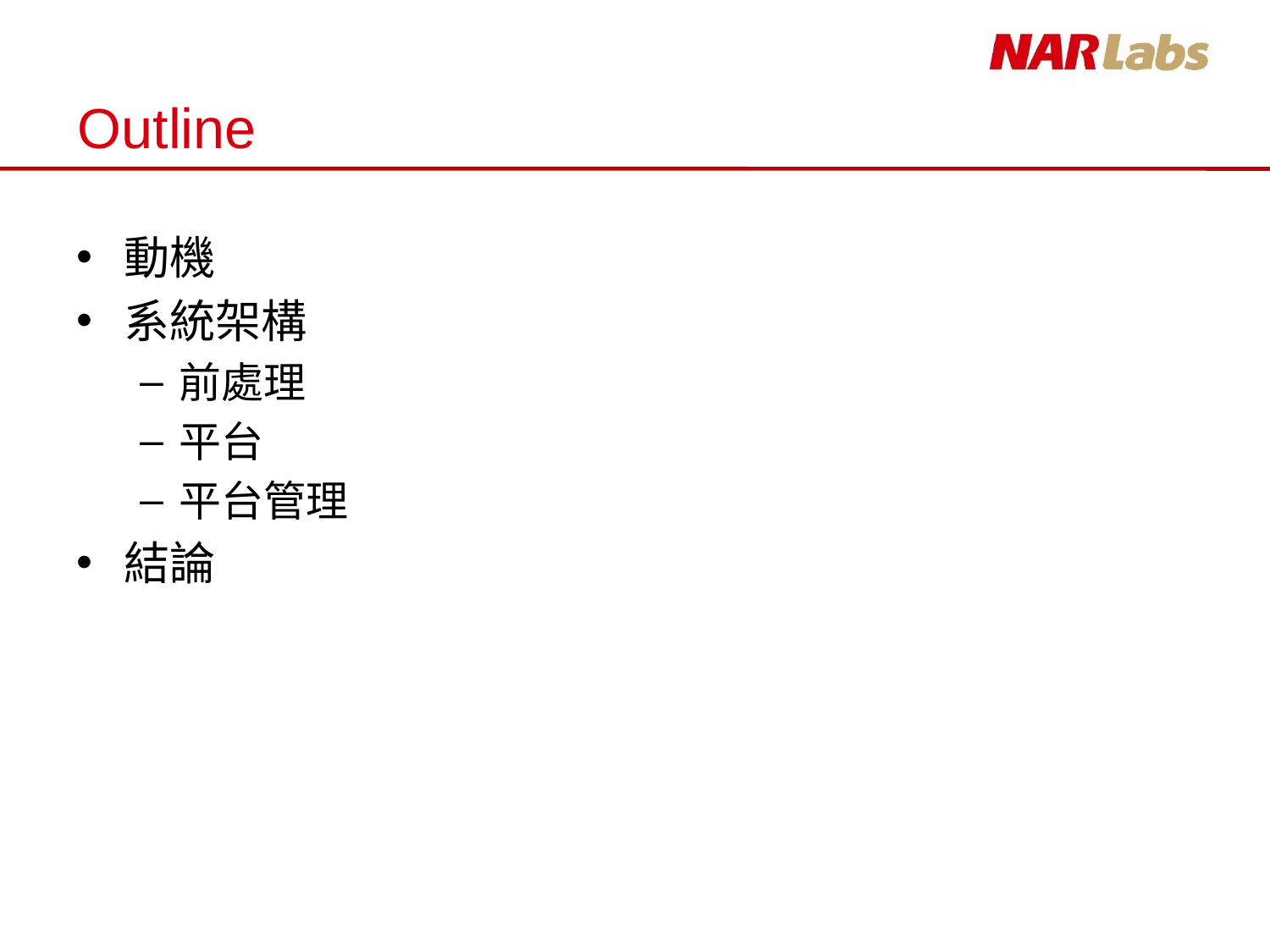

# Outline
動機
系統架構
前處理
平台
平台管理
結論